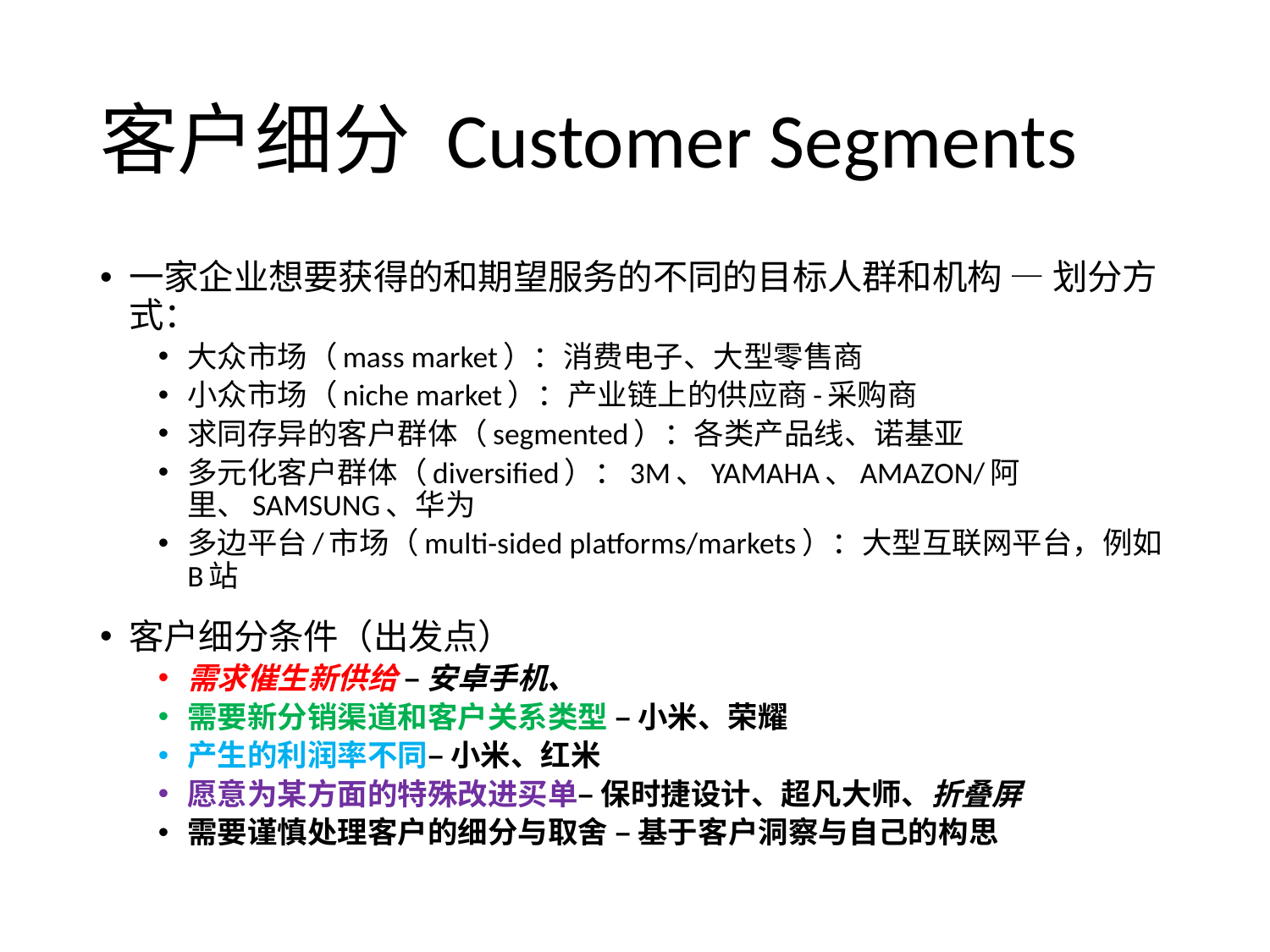

# 客户细分 Customer Segments
一家企业想要获得的和期望服务的不同的目标人群和机构 — 划分方式：
大众市场（mass market）：消费电子、大型零售商
小众市场（niche market）：产业链上的供应商-采购商
求同存异的客户群体（segmented）：各类产品线、诺基亚
多元化客户群体（diversified）：3M、YAMAHA、AMAZON/阿里、SAMSUNG、华为
多边平台/市场（multi-sided platforms/markets）：大型互联网平台，例如B站

客户细分条件（出发点）
需求催生新供给 – 安卓手机、
需要新分销渠道和客户关系类型 – 小米、荣耀
产生的利润率不同– 小米、红米
愿意为某方面的特殊改进买单– 保时捷设计、超凡大师、折叠屏
需要谨慎处理客户的细分与取舍 – 基于客户洞察与自己的构思